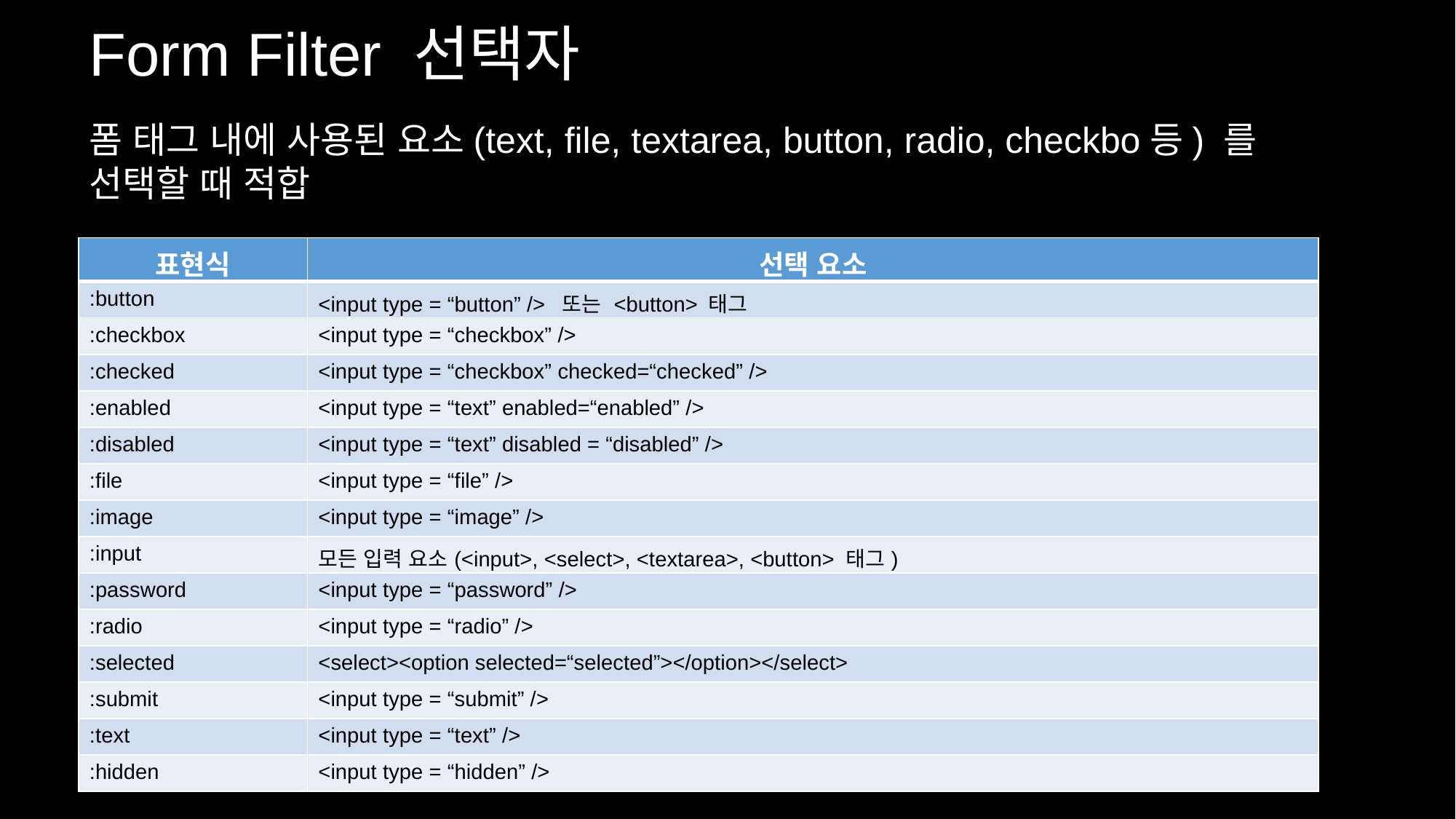

Form Filter 선택자
폼 태그 내에 사용된 요소(text, file, textarea, button, radio, checkbo등) 를 선택할 때 적합
| 표현식 | 선택 요소 |
| --- | --- |
| :button | <input type = “button” /> 또는 <button> 태그 |
| :checkbox | <input type = “checkbox” /> |
| :checked | <input type = “checkbox” checked=“checked” /> |
| :enabled | <input type = “text” enabled=“enabled” /> |
| :disabled | <input type = “text” disabled = “disabled” /> |
| :file | <input type = “file” /> |
| :image | <input type = “image” /> |
| :input | 모든 입력 요소(<input>, <select>, <textarea>, <button> 태그) |
| :password | <input type = “password” /> |
| :radio | <input type = “radio” /> |
| :selected | <select><option selected=“selected”></option></select> |
| :submit | <input type = “submit” /> |
| :text | <input type = “text” /> |
| :hidden | <input type = “hidden” /> |